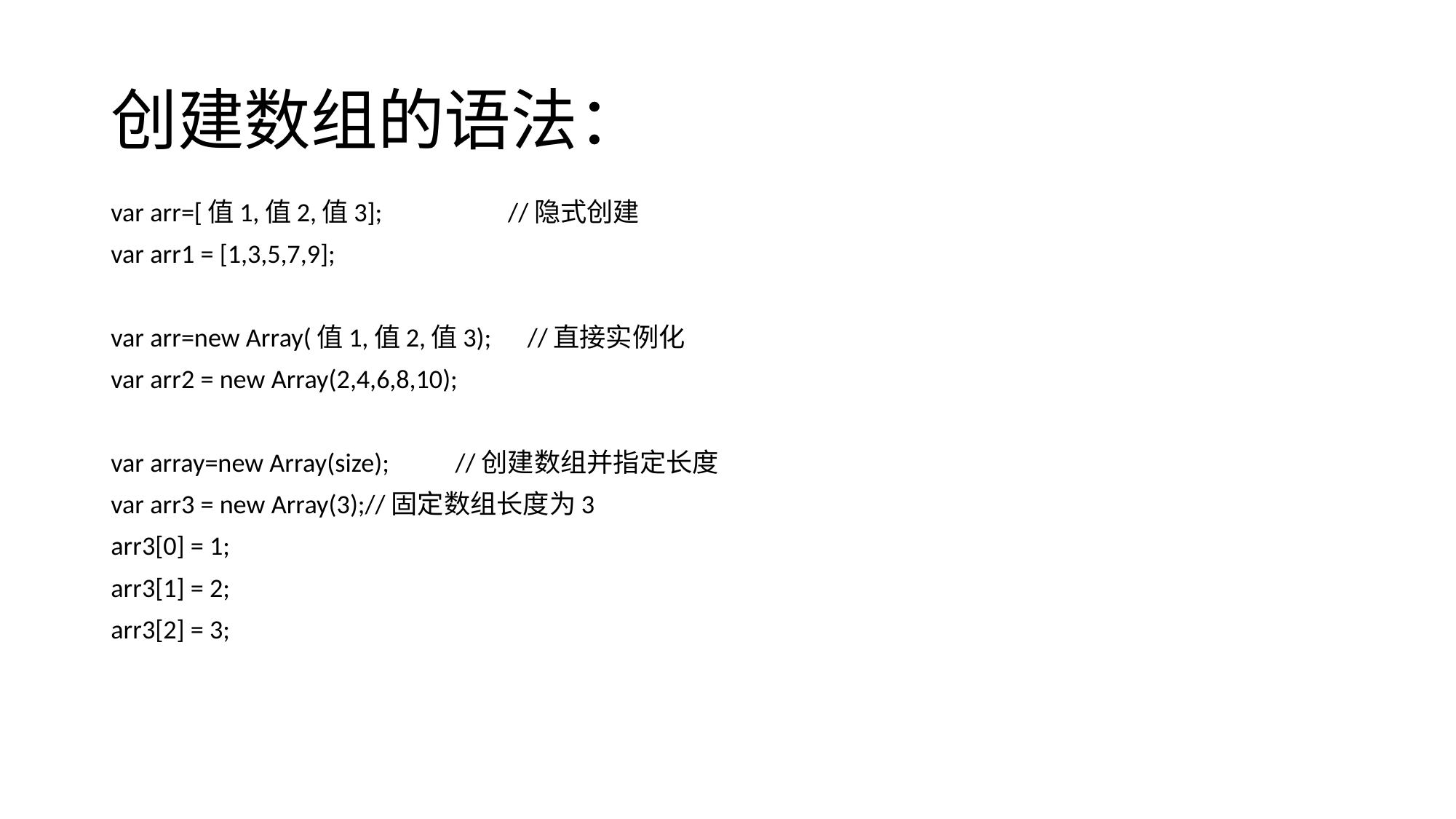

# 创建数组的语法：
var arr=[值1,值2,值3];                     //隐式创建
var arr1 = [1,3,5,7,9];

var arr=new Array(值1,值2,值3);      //直接实例化
var arr2 = new Array(2,4,6,8,10);

var array=new Array(size);           //创建数组并指定长度
var arr3 = new Array(3);//固定数组长度为3
arr3[0] = 1;
arr3[1] = 2;
arr3[2] = 3;